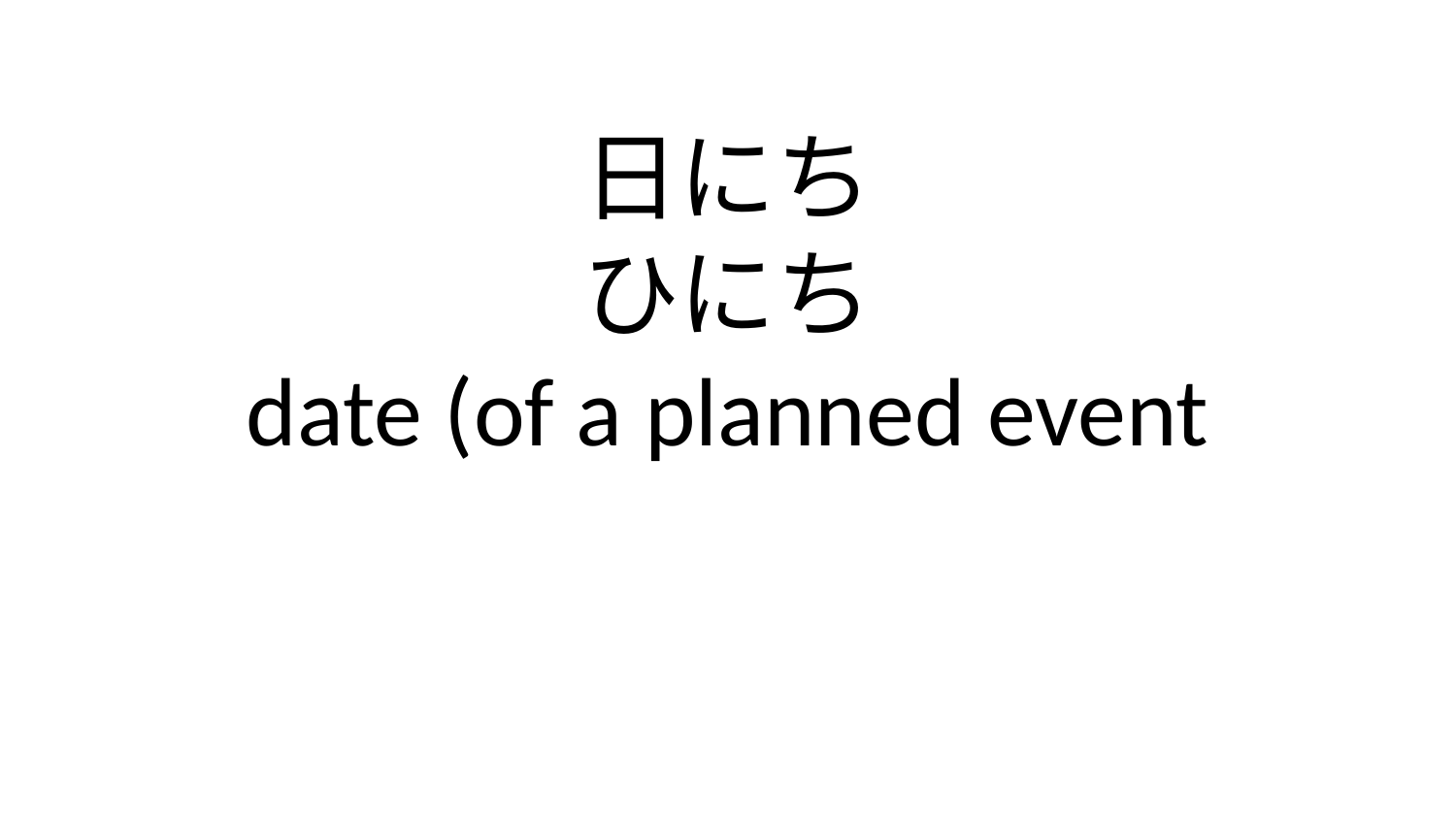

日にち
ひにち
date (of a planned event